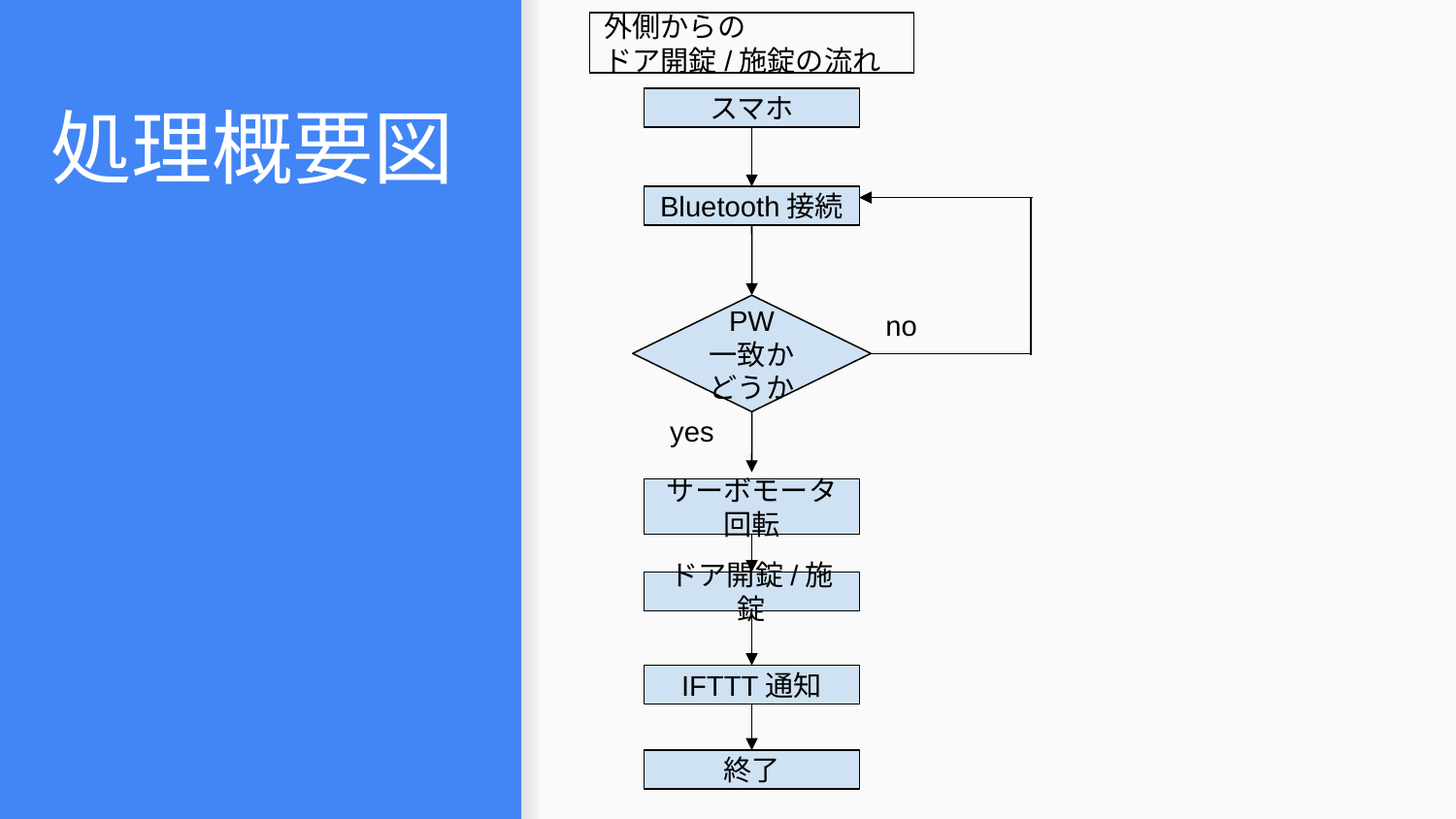

外側からの
ドア開錠/施錠の流れ
# 処理概要図

スマホ
Bluetooth接続
PW
一致かどうか
no
yes
サーボモータ回転
ドア開錠/施錠
IFTTT通知
終了